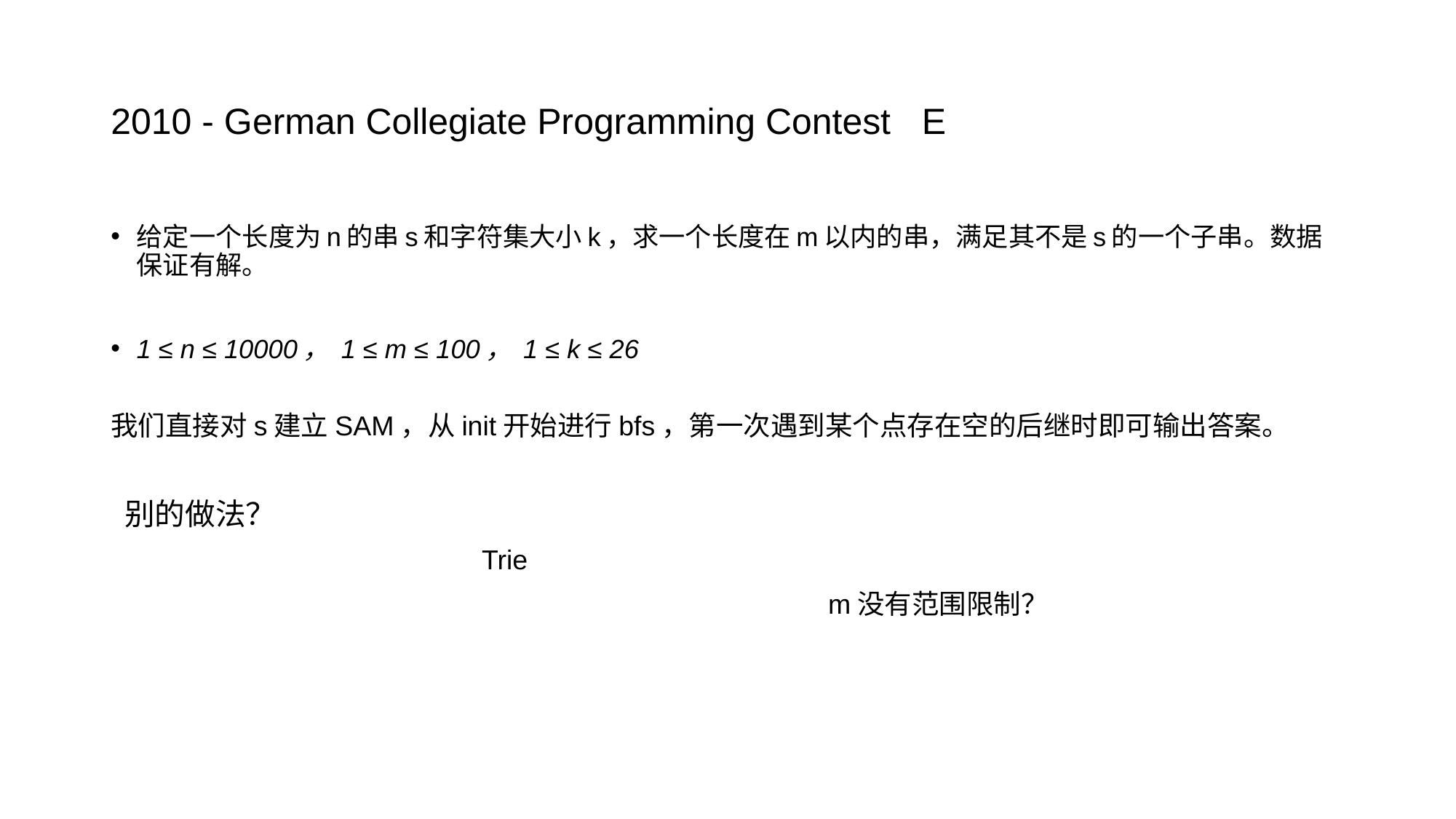

# 2010 - German Collegiate Programming Contest   E
给定一个长度为n的串s和字符集大小k，求一个长度在m以内的串，满足其不是s的一个子串。数据保证有解。

1 ≤ n ≤ 10000， 1 ≤ m ≤ 100， 1 ≤ k ≤ 26

我们直接对s建立SAM，从init开始进行bfs，第一次遇到某个点存在空的后继时即可输出答案。
别的做法？
Trie
m没有范围限制？